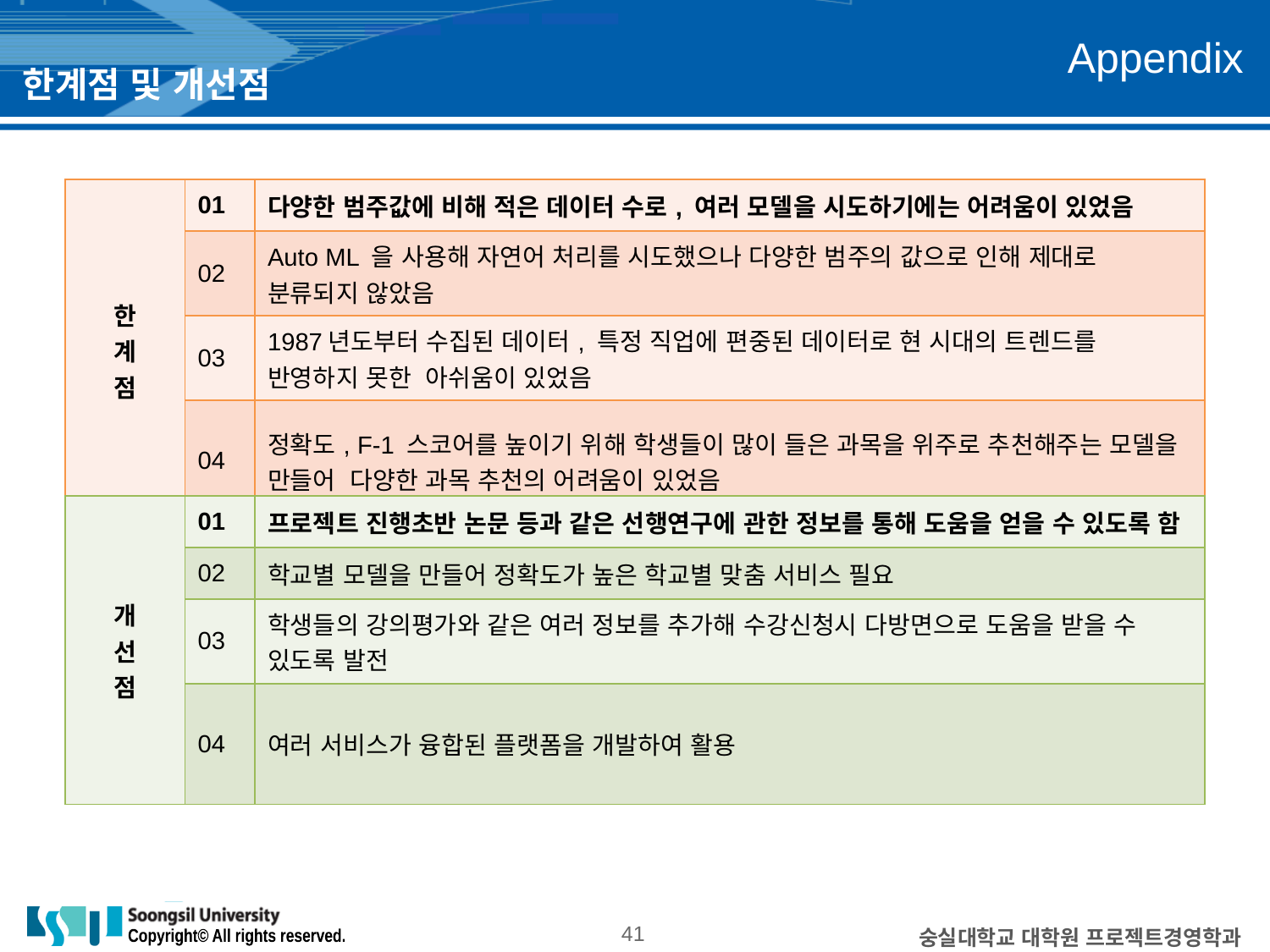

Appendix
한계점 및 개선점
| 한 계 점 | 01 | 다양한 범주값에 비해 적은 데이터 수로, 여러 모델을 시도하기에는 어려움이 있었음 |
| --- | --- | --- |
|  | 02 | Auto ML 을 사용해 자연어 처리를 시도했으나 다양한 범주의 값으로 인해 제대로 분류되지 않았음 |
|  | 03 | 1987년도부터 수집된 데이터, 특정 직업에 편중된 데이터로 현 시대의 트렌드를 반영하지 못한 아쉬움이 있었음 |
|  | 04 | 정확도, F-1 스코어를 높이기 위해 학생들이 많이 들은 과목을 위주로 추천해주는 모델을 만들어 다양한 과목 추천의 어려움이 있었음 |
| 개 선 점 | 01 | 프로젝트 진행초반 논문 등과 같은 선행연구에 관한 정보를 통해 도움을 얻을 수 있도록 함 |
| --- | --- | --- |
|  | 02 | 학교별 모델을 만들어 정확도가 높은 학교별 맞춤 서비스 필요 |
|  | 03 | 학생들의 강의평가와 같은 여러 정보를 추가해 수강신청시 다방면으로 도움을 받을 수 있도록 발전 |
|  | 04 | 여러 서비스가 융합된 플랫폼을 개발하여 활용 |